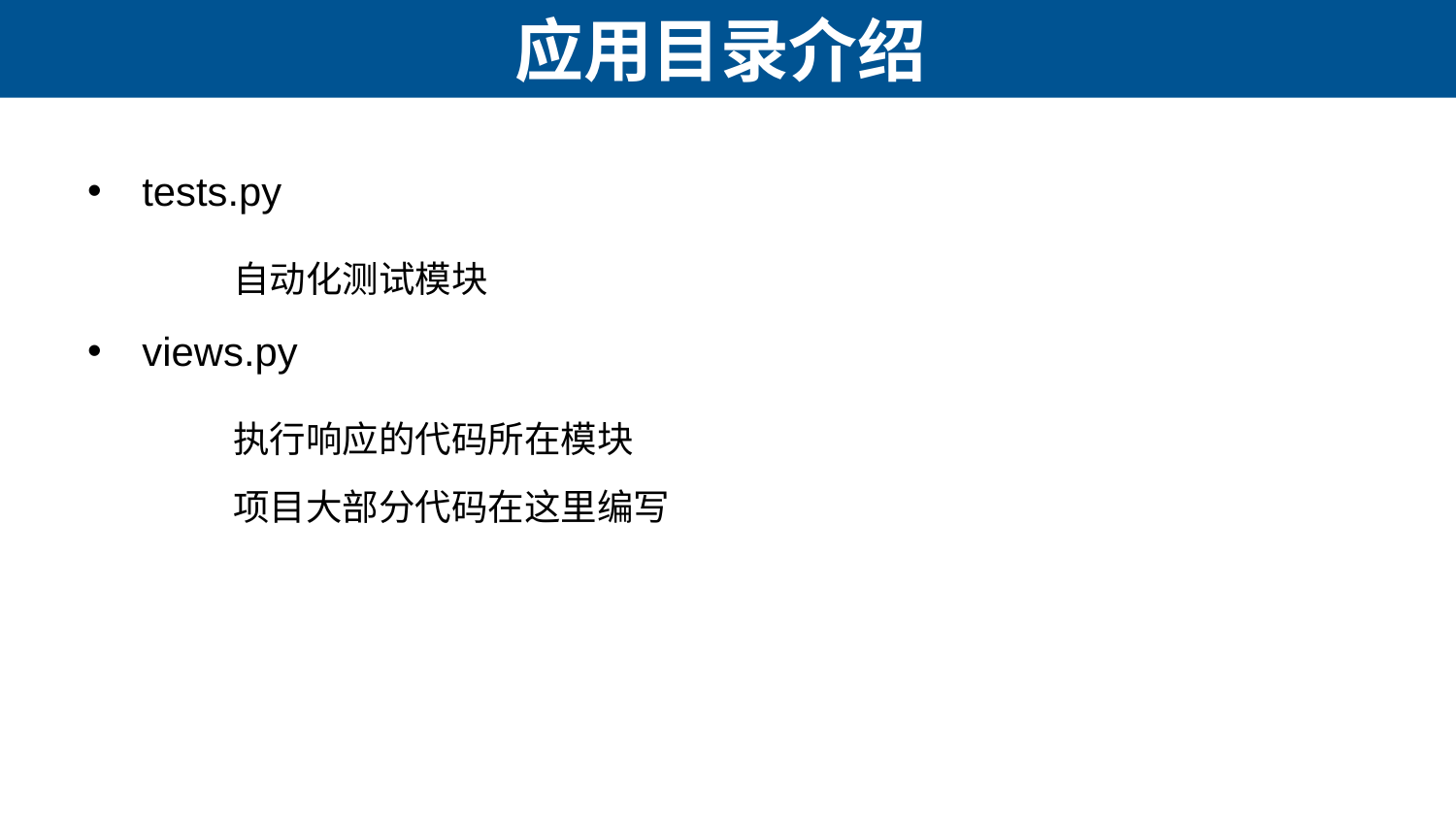

# 应用目录介绍
tests.py
	自动化测试模块
views.py
	执行响应的代码所在模块
	项目大部分代码在这里编写